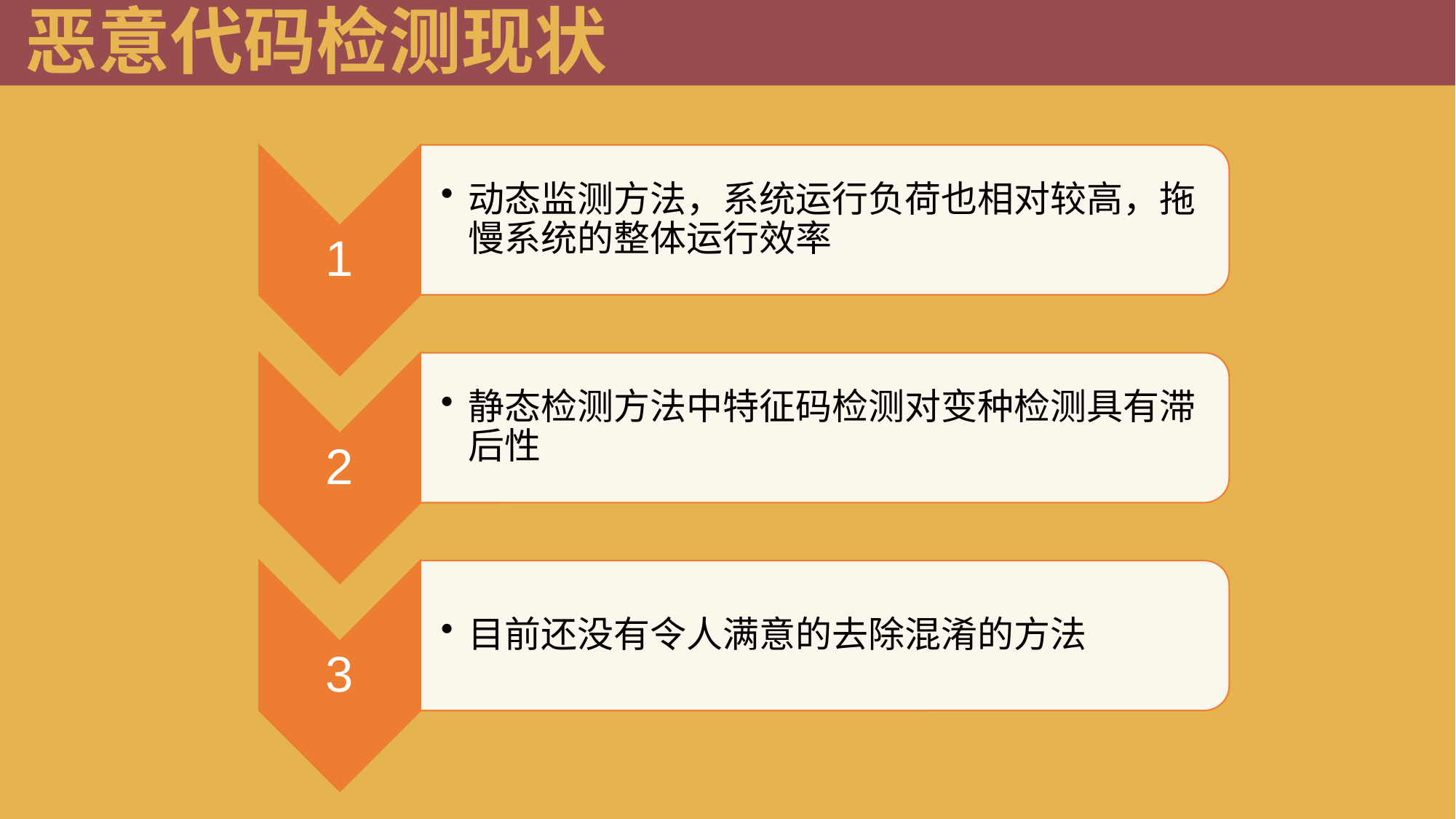

恶意代码检测现状

1
动态监测方法，系统运行负荷也相对较高，拖慢系统的整体运行效率
2
静态检测方法中特征码检测对变种检测具有滞后性
3
目前还没有令人满意的去除混淆的方法